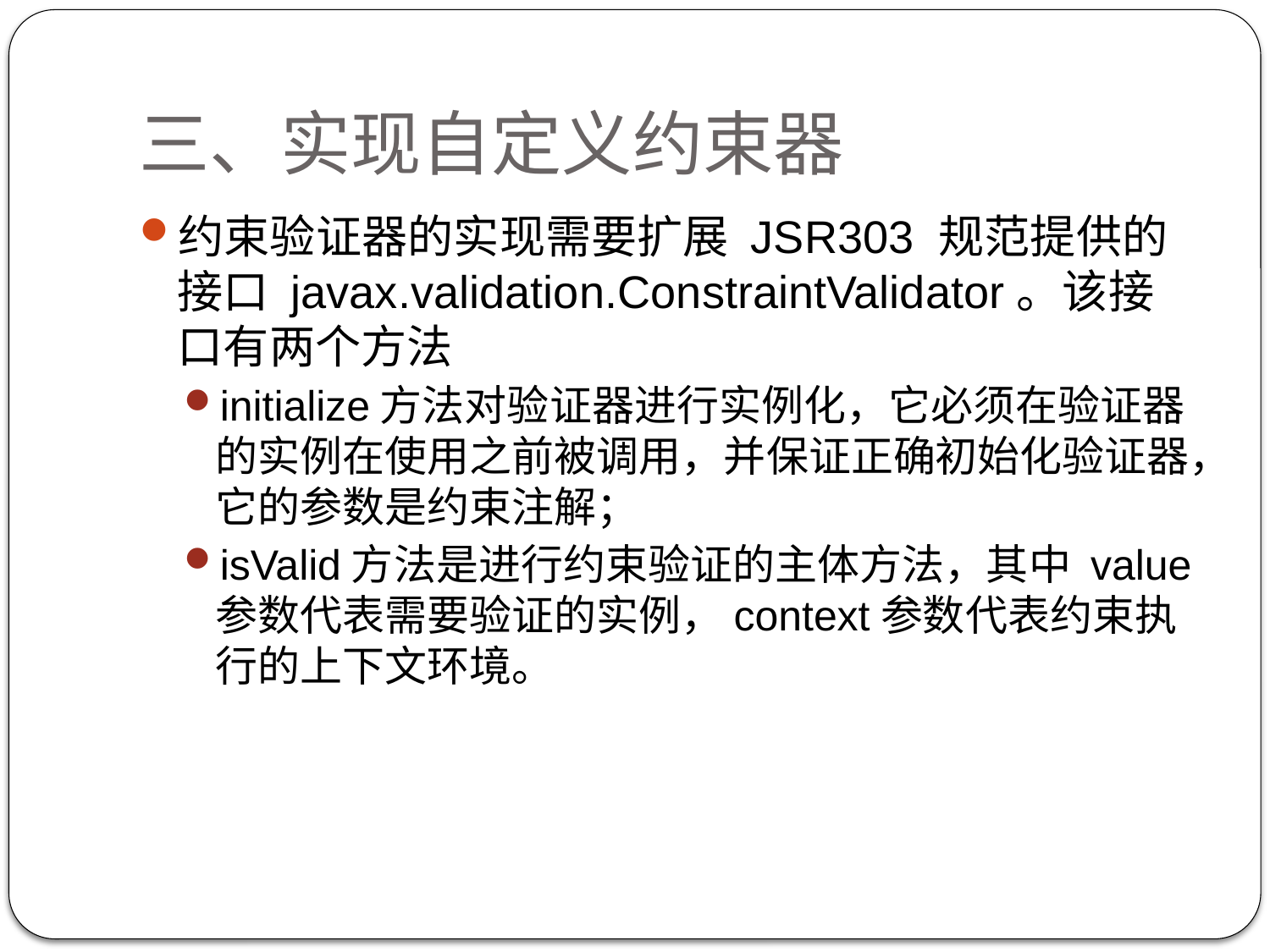

# 三、实现自定义约束器
约束验证器的实现需要扩展 JSR303 规范提供的接口 javax.validation.ConstraintValidator。该接口有两个方法
initialize方法对验证器进行实例化，它必须在验证器的实例在使用之前被调用，并保证正确初始化验证器，它的参数是约束注解；
isValid方法是进行约束验证的主体方法，其中 value 参数代表需要验证的实例，context参数代表约束执行的上下文环境。